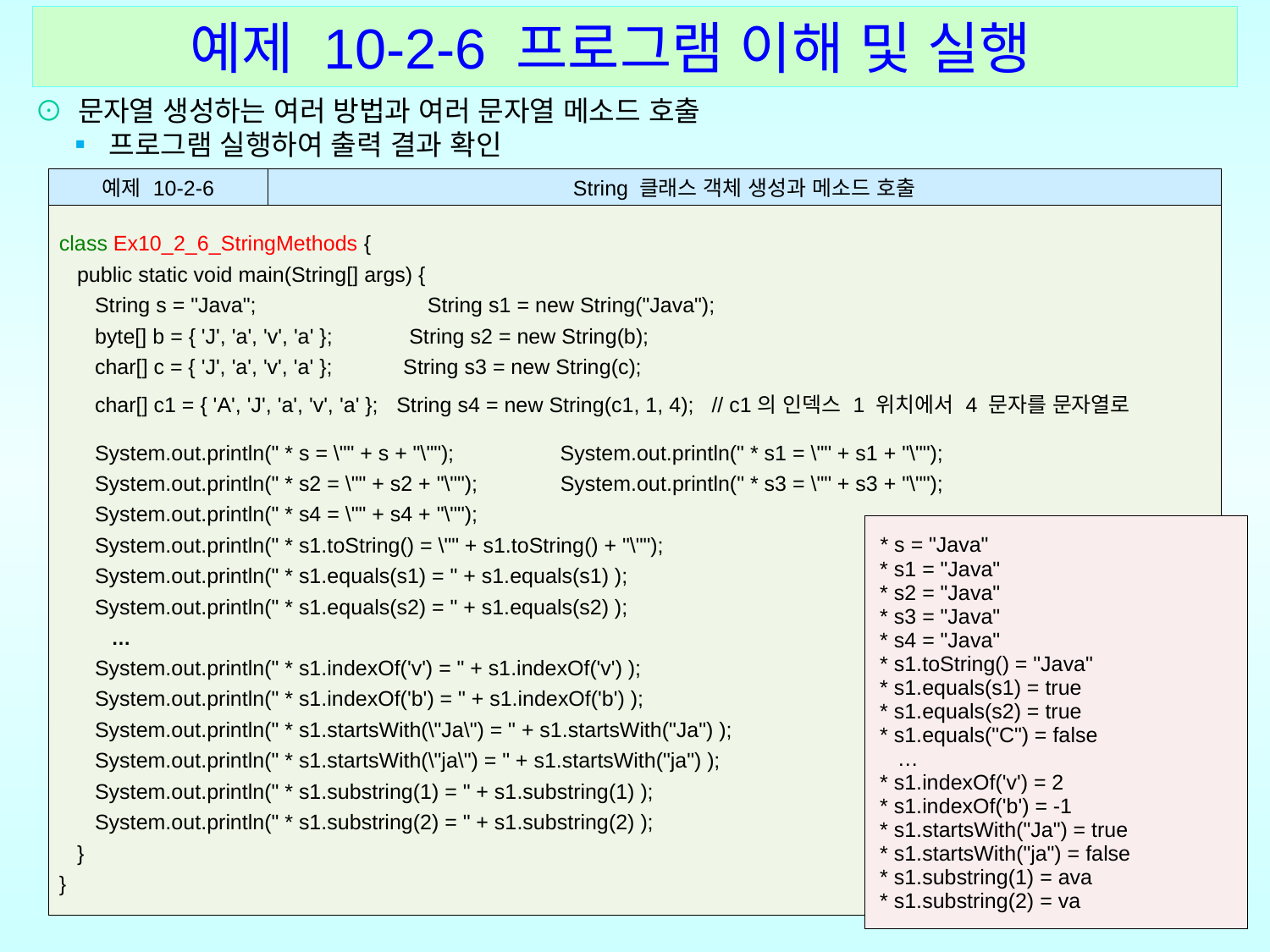

예제 10-2-6 프로그램 이해 및 실행
⊙ 문자열 생성하는 여러 방법과 여러 문자열 메소드 호출
    ▪ 프로그램 실행하여 출력 결과 확인
| 예제 10-2-6 | String 클래스 객체 생성과 메소드 호출 |
| --- | --- |
| class Ex10\_2\_6\_StringMethods { public static void main(String[] args) { String s = "Java"; String s1 = new String("Java"); byte[] b = { 'J', 'a', 'v', 'a' }; String s2 = new String(b); char[] c = { 'J', 'a', 'v', 'a' }; String s3 = new String(c); char[] c1 = { 'A', 'J', 'a', 'v', 'a' }; String s4 = new String(c1, 1, 4); // c1의 인덱스 1 위치에서 4 문자를 문자열로 System.out.println(" \* s = \"" + s + "\""); System.out.println(" \* s1 = \"" + s1 + "\""); System.out.println(" \* s2 = \"" + s2 + "\""); System.out.println(" \* s3 = \"" + s3 + "\""); System.out.println(" \* s4 = \"" + s4 + "\""); System.out.println(" \* s1.toString() = \"" + s1.toString() + "\""); System.out.println(" \* s1.equals(s1) = " + s1.equals(s1) ); System.out.println(" \* s1.equals(s2) = " + s1.equals(s2) ); … System.out.println(" \* s1.indexOf('v') = " + s1.indexOf('v') ); System.out.println(" \* s1.indexOf('b') = " + s1.indexOf('b') ); System.out.println(" \* s1.startsWith(\"Ja\") = " + s1.startsWith("Ja") ); System.out.println(" \* s1.startsWith(\"ja\") = " + s1.startsWith("ja") ); System.out.println(" \* s1.substring(1) = " + s1.substring(1) ); System.out.println(" \* s1.substring(2) = " + s1.substring(2) ); } } |  |
| \* s = "Java" \* s1 = "Java" \* s2 = "Java" \* s3 = "Java" \* s4 = "Java" \* s1.toString() = "Java" \* s1.equals(s1) = true \* s1.equals(s2) = true \* s1.equals("C") = false … \* s1.indexOf('v') = 2 \* s1.indexOf('b') = -1 \* s1.startsWith("Ja") = true \* s1.startsWith("ja") = false \* s1.substring(1) = ava \* s1.substring(2) = va |
| --- |